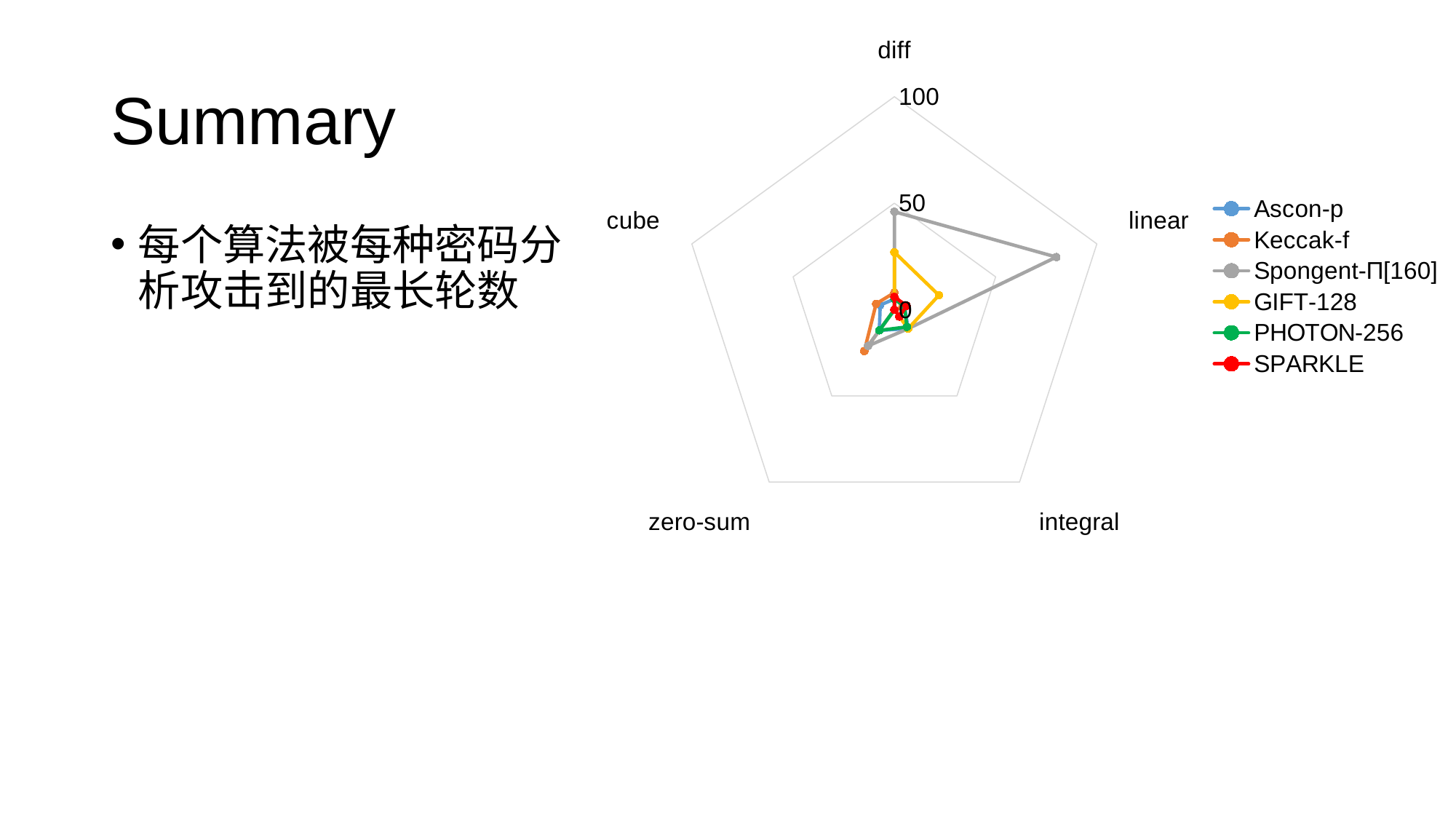

### Chart

| Category | Ascon-p | Keccak-f | Spongent-Π[160] | GIFT-128 | PHOTON-256 | SPARKLE |
|---|---|---|---|---|---|---|
| diff | 5.0 | 8.0 | 46.0 | 27.0 | 5.0 | 6.0 |
| linear | 5.0 | 4.0 | 80.0 | 22.0 | 5.0 | 6.0 |
| integral | 11.0 | 0.0 | 11.0 | 11.0 | 10.0 | 4.0 |
| zero-sum | 12.0 | 24.0 | 21.0 | 0.0 | 12.0 | 0.0 |
| cube | 7.0 | 9.0 | 0.0 | 0.0 | 0.0 | 0.0 |
# Summary
每个算法被每种密码分析攻击到的最长轮数